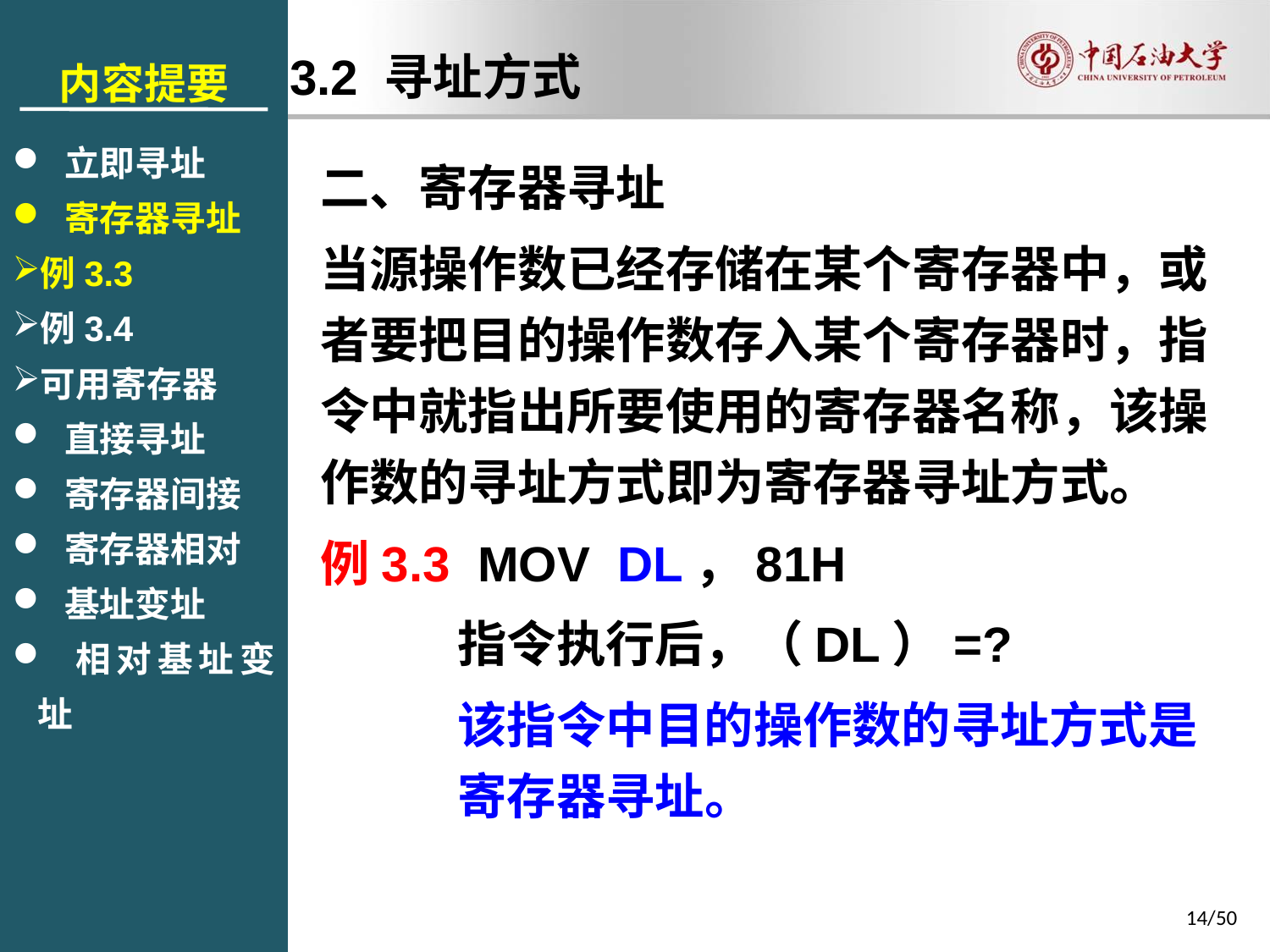

内容提要
 立即寻址
 寄存器寻址
例3.3
例3.4
可用寄存器
 直接寻址
 寄存器间接
 寄存器相对
 基址变址
 相对基址变址
3.2 寻址方式
二、寄存器寻址
当源操作数已经存储在某个寄存器中，或者要把目的操作数存入某个寄存器时，指令中就指出所要使用的寄存器名称，该操作数的寻址方式即为寄存器寻址方式。
例3.3  MOV  DL，81H
指令执行后，（DL）=?
该指令中目的操作数的寻址方式是寄存器寻址。

14/50